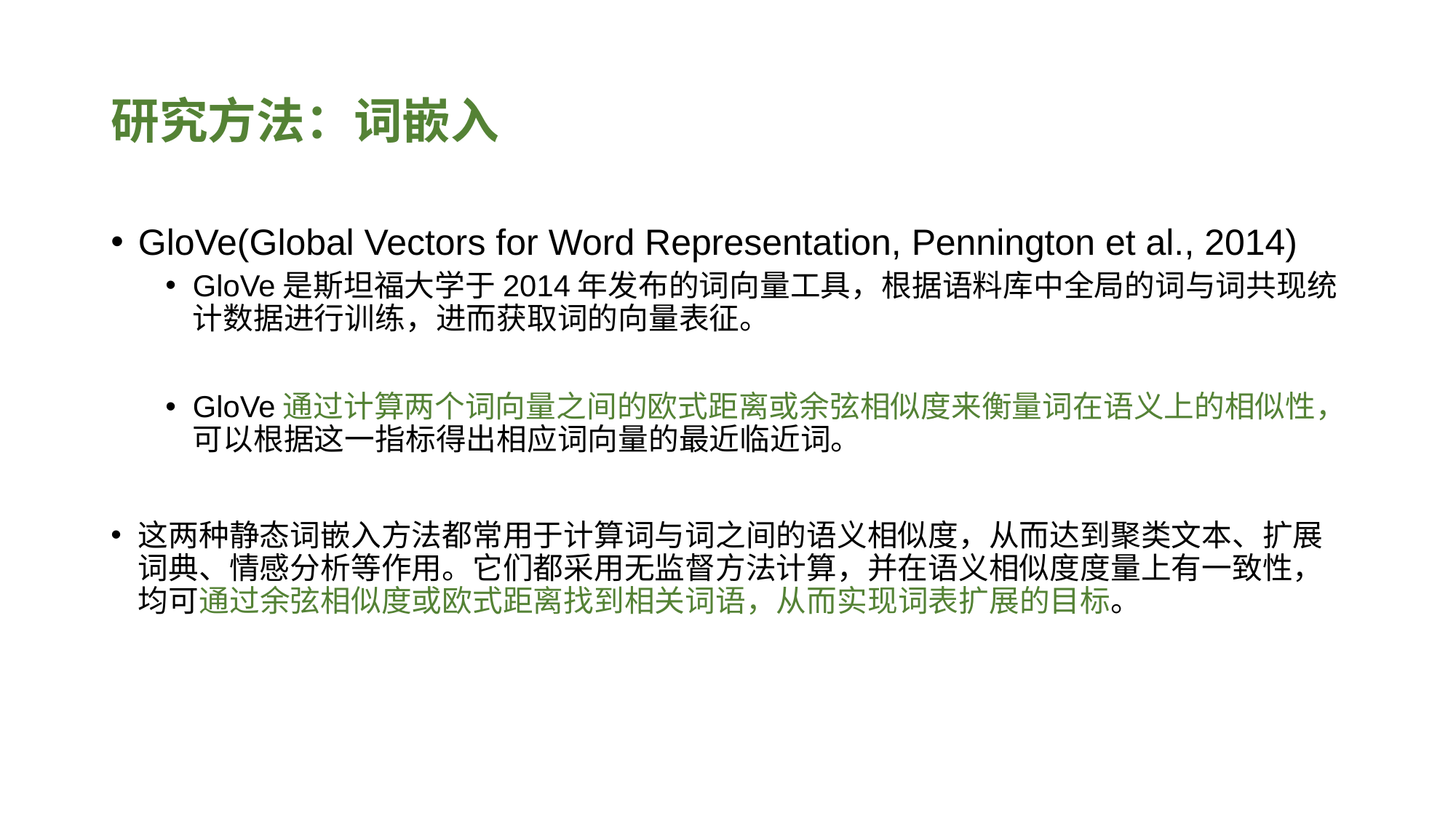

# 研究方法：词嵌入
GloVe(Global Vectors for Word Representation, Pennington et al., 2014)
GloVe是斯坦福大学于2014年发布的词向量工具，根据语料库中全局的词与词共现统计数据进行训练，进而获取词的向量表征。

GloVe通过计算两个词向量之间的欧式距离或余弦相似度来衡量词在语义上的相似性，可以根据这一指标得出相应词向量的最近临近词。

这两种静态词嵌入方法都常用于计算词与词之间的语义相似度，从而达到聚类文本、扩展词典、情感分析等作用。它们都采用无监督方法计算，并在语义相似度度量上有一致性，均可通过余弦相似度或欧式距离找到相关词语，从而实现词表扩展的目标。